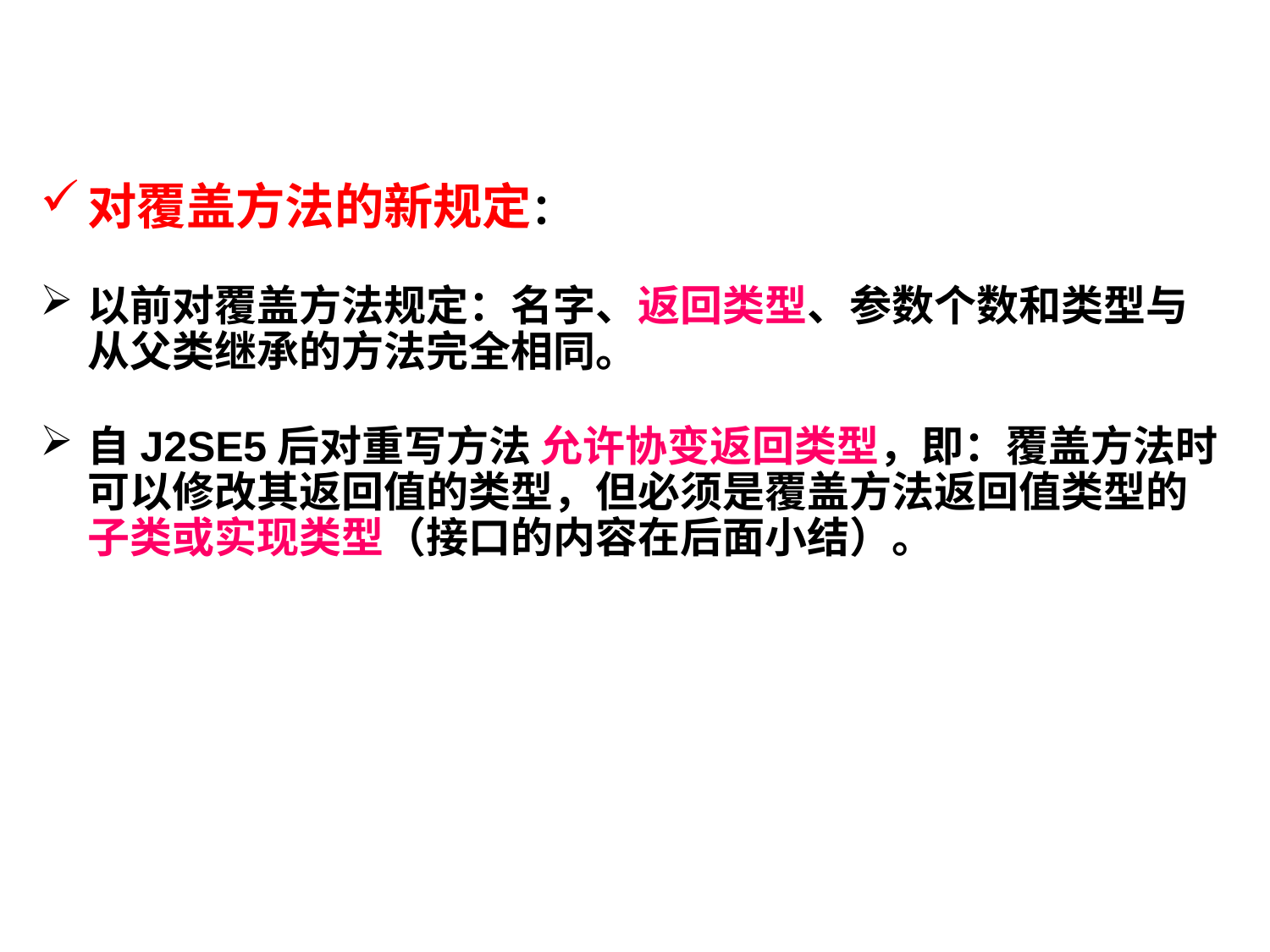

对覆盖方法的新规定：

以前对覆盖方法规定：名字、返回类型、参数个数和类型与从父类继承的方法完全相同。

自J2SE5后对重写方法 允许协变返回类型，即：覆盖方法时可以修改其返回值的类型，但必须是覆盖方法返回值类型的子类或实现类型（接口的内容在后面小结）。